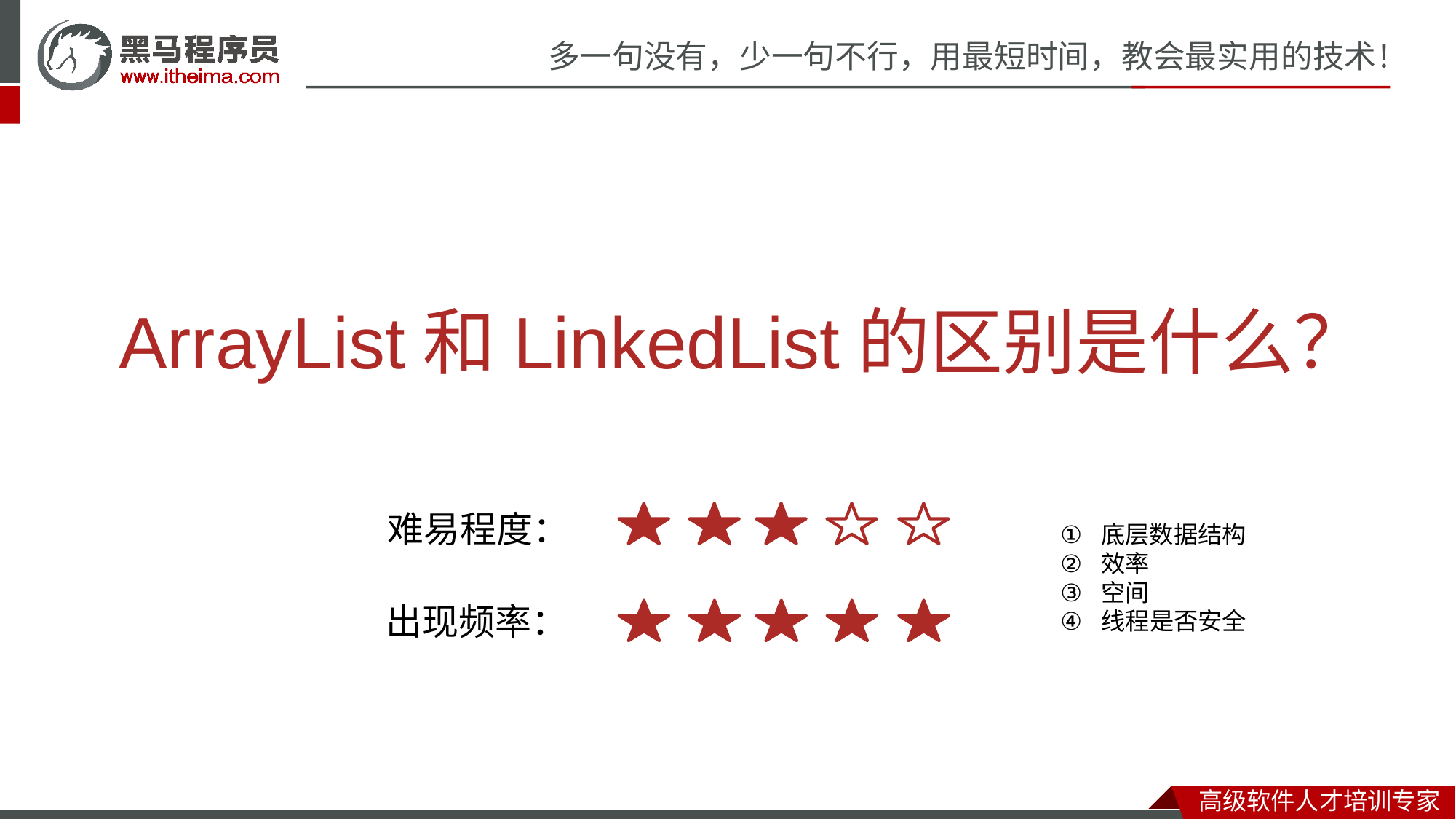

ArrayList和LinkedList的区别是什么？
难易程度：

底层数据结构
效率
空间
线程是否安全
出现频率：